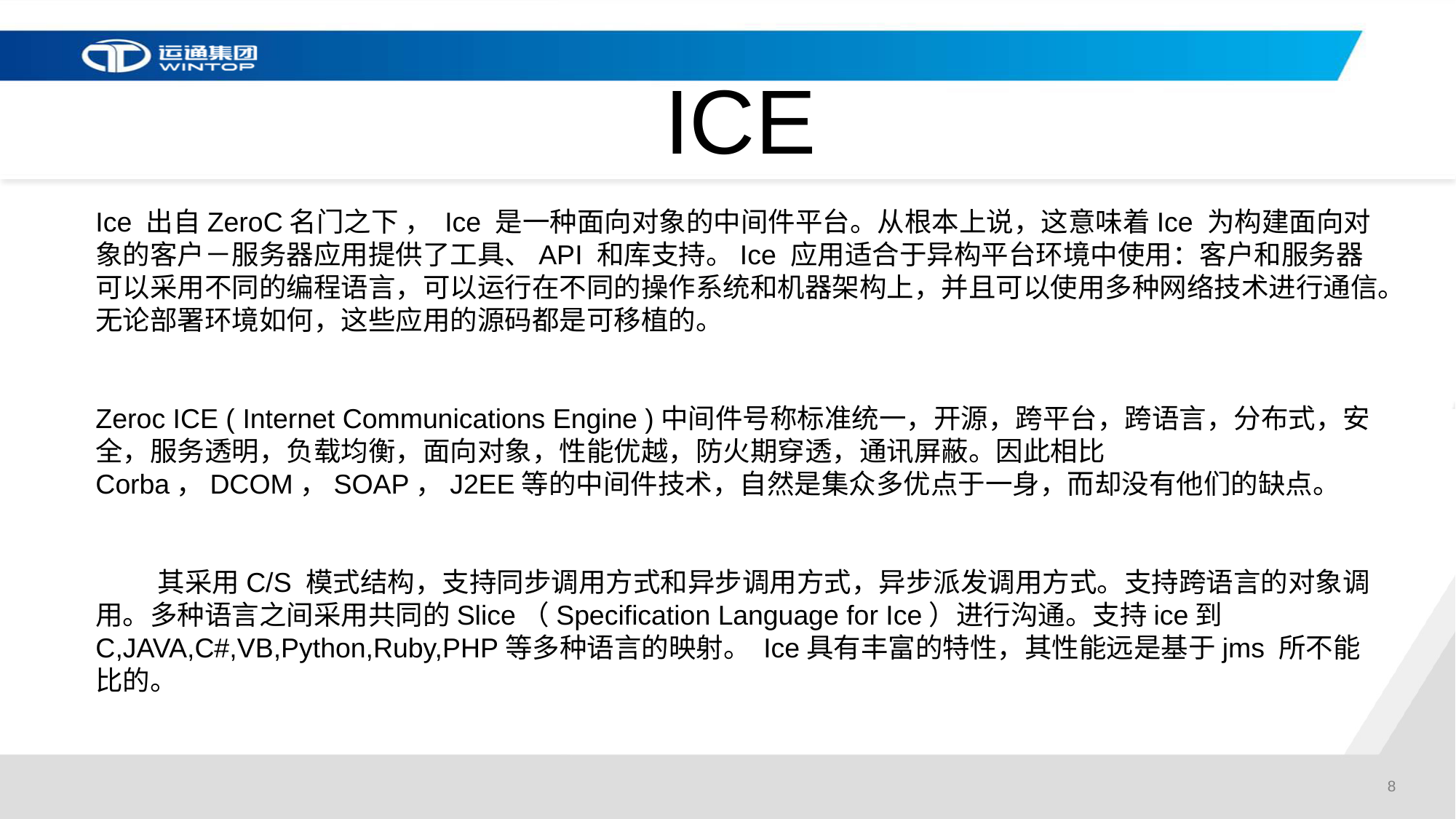

ICE

Ice 出自ZeroC名门之下 ， Ice 是一种面向对象的中间件平台。从根本上说，这意味着Ice 为构建面向对象的客户－服务器应用提供了工具、API 和库支持。Ice 应用适合于异构平台环境中使用：客户和服务器可以采用不同的编程语言，可以运行在不同的操作系统和机器架构上，并且可以使用多种网络技术进行通信。无论部署环境如何，这些应用的源码都是可移植的。

Zeroc ICE ( Internet Communications Engine )中间件号称标准统一，开源，跨平台，跨语言，分布式，安全，服务透明，负载均衡，面向对象，性能优越，防火期穿透，通讯屏蔽。因此相比 Corba，DCOM，SOAP，J2EE等的中间件技术，自然是集众多优点于一身，而却没有他们的缺点。

         其采用C/S 模式结构，支持同步调用方式和异步调用方式，异步派发调用方式。支持跨语言的对象调用。多种语言之间采用共同的Slice（Specification Language for Ice）进行沟通。支持ice到C,JAVA,C#,VB,Python,Ruby,PHP等多种语言的映射。 Ice具有丰富的特性，其性能远是基于jms 所不能比的。
#